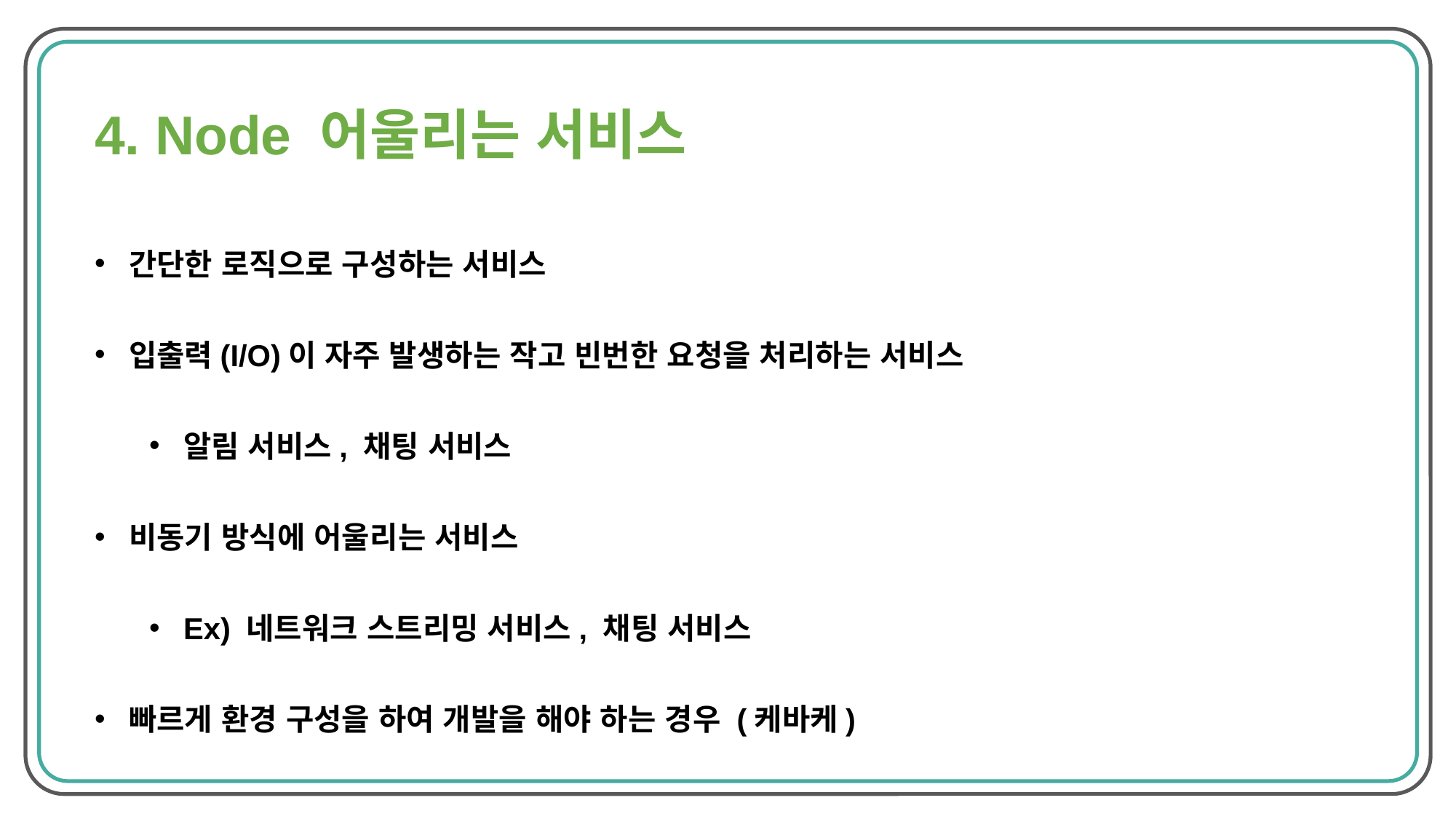

4. Node 어울리는 서비스
간단한 로직으로 구성하는 서비스
입출력(I/O)이 자주 발생하는 작고 빈번한 요청을 처리하는 서비스
알림 서비스, 채팅 서비스
비동기 방식에 어울리는 서비스
Ex) 네트워크 스트리밍 서비스, 채팅 서비스
빠르게 환경 구성을 하여 개발을 해야 하는 경우 (케바케)